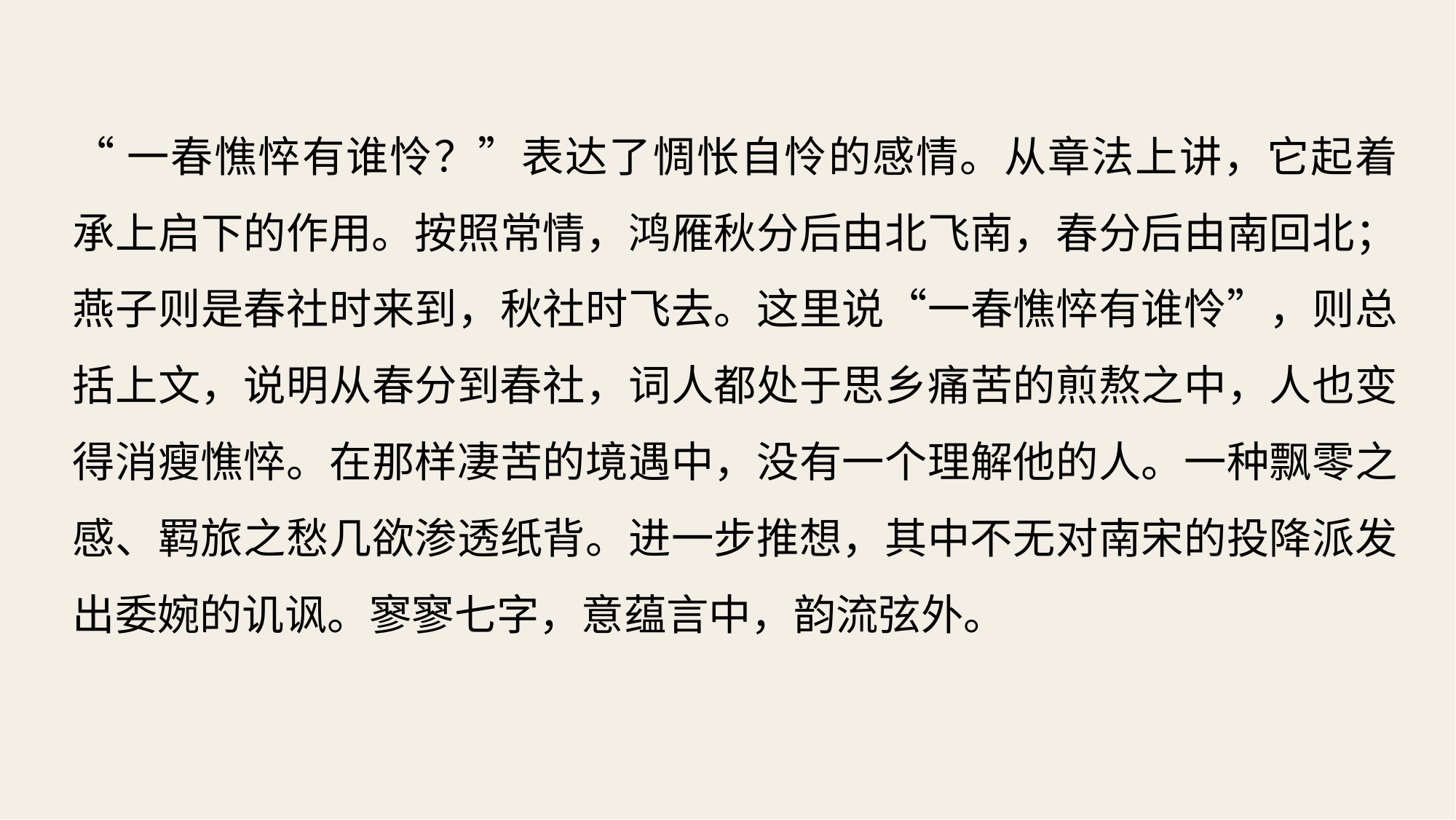

“一春憔悴有谁怜？”表达了惆怅自怜的感情。从章法上讲，它起着承上启下的作用。按照常情，鸿雁秋分后由北飞南，春分后由南回北；燕子则是春社时来到，秋社时飞去。这里说“一春憔悴有谁怜”，则总括上文，说明从春分到春社，词人都处于思乡痛苦的煎熬之中，人也变得消瘦憔悴。在那样凄苦的境遇中，没有一个理解他的人。一种飘零之感、羁旅之愁几欲渗透纸背。进一步推想，其中不无对南宋的投降派发出委婉的讥讽。寥寥七字，意蕴言中，韵流弦外。